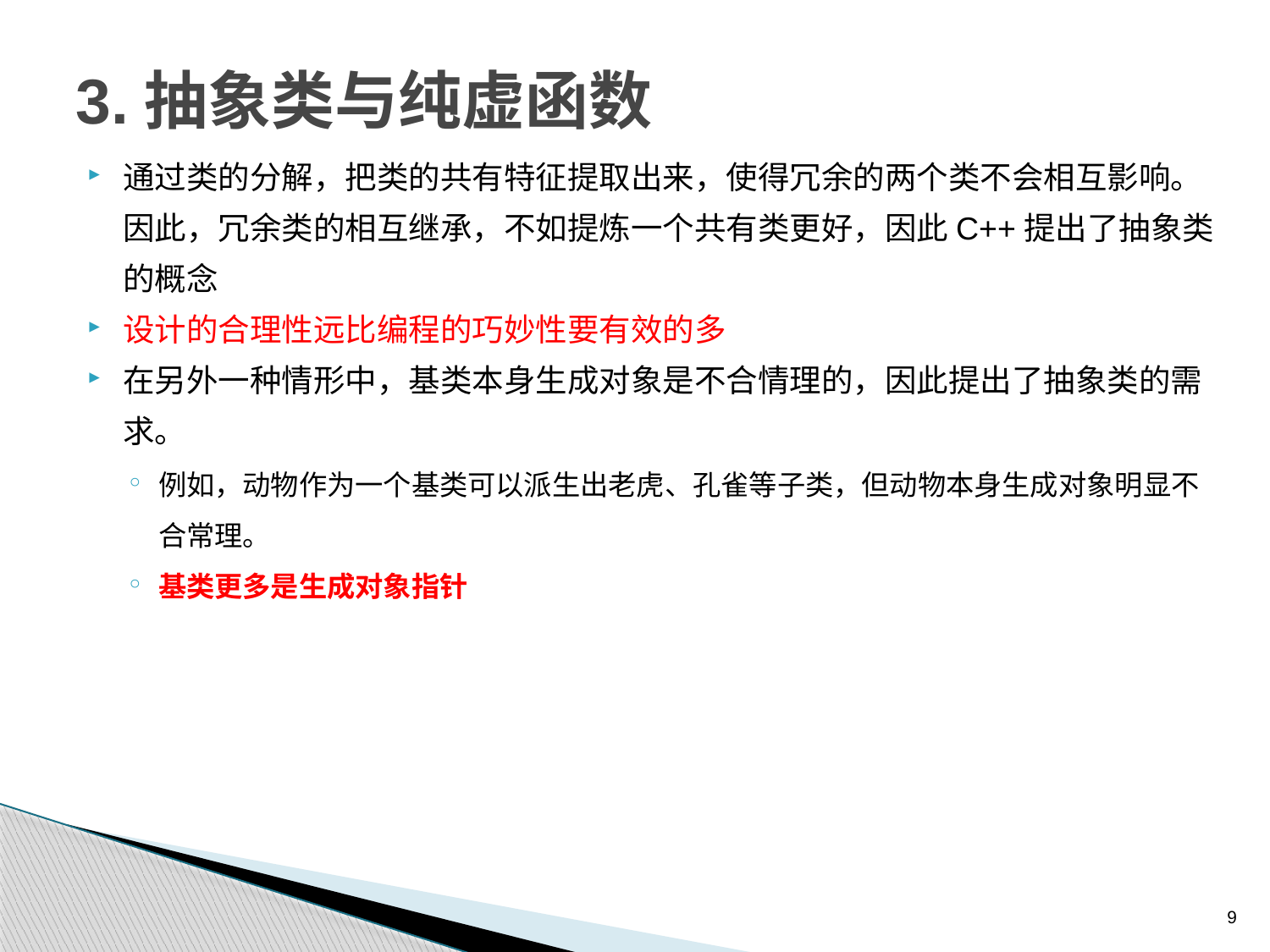

# 3.抽象类与纯虚函数
通过类的分解，把类的共有特征提取出来，使得冗余的两个类不会相互影响。因此，冗余类的相互继承，不如提炼一个共有类更好，因此C++提出了抽象类的概念
设计的合理性远比编程的巧妙性要有效的多
在另外一种情形中，基类本身生成对象是不合情理的，因此提出了抽象类的需求。
例如，动物作为一个基类可以派生出老虎、孔雀等子类，但动物本身生成对象明显不合常理。
基类更多是生成对象指针

9